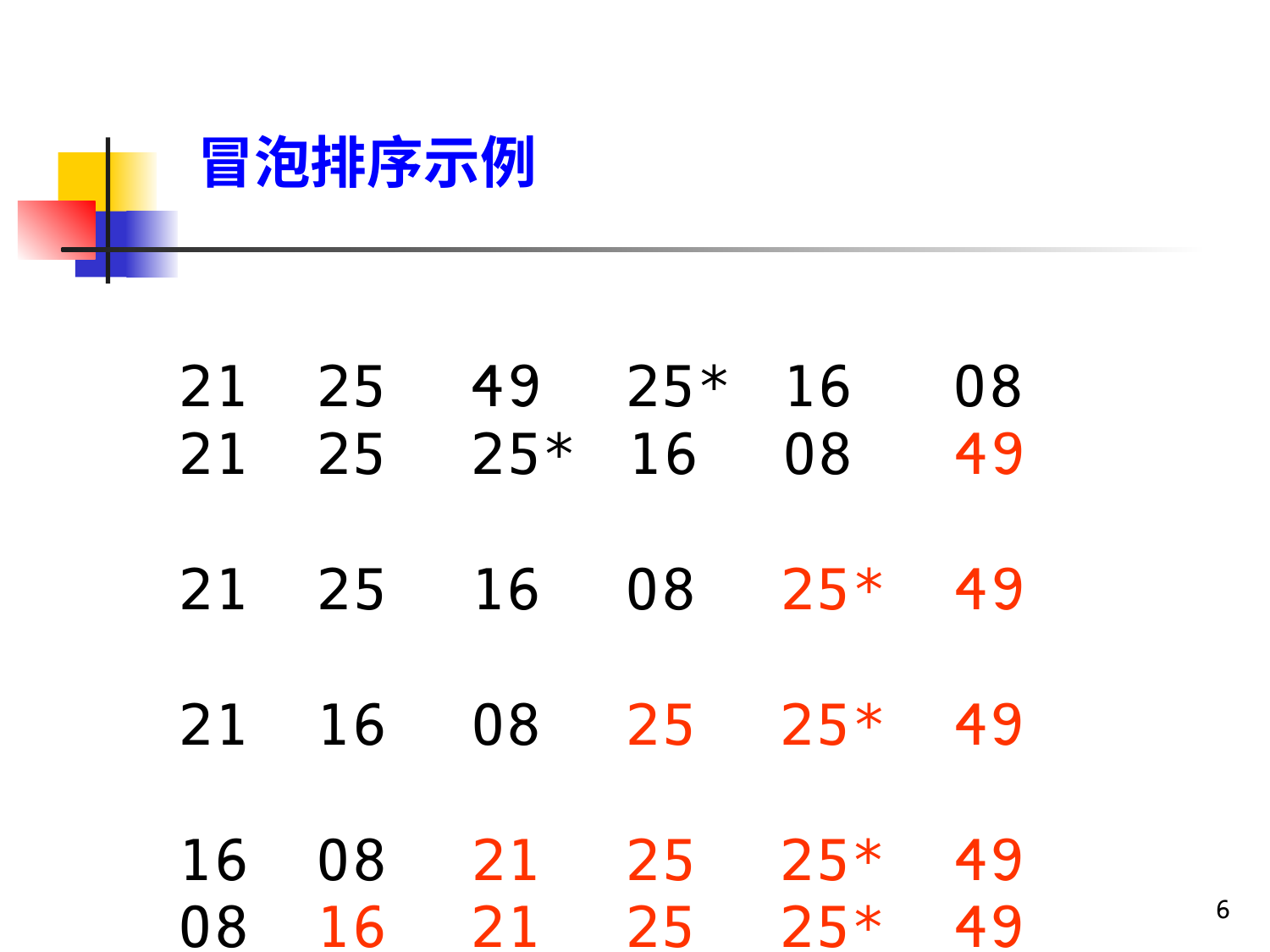

# 冒泡排序示例

     21    25     49     25*   16      08
     21    25     25*   16     08      49
     21    25     16     08     25*    49
     21    16     08     25     25*    49
     16    08     21     25     25*    49
     08    16     21     25     25*    49

6